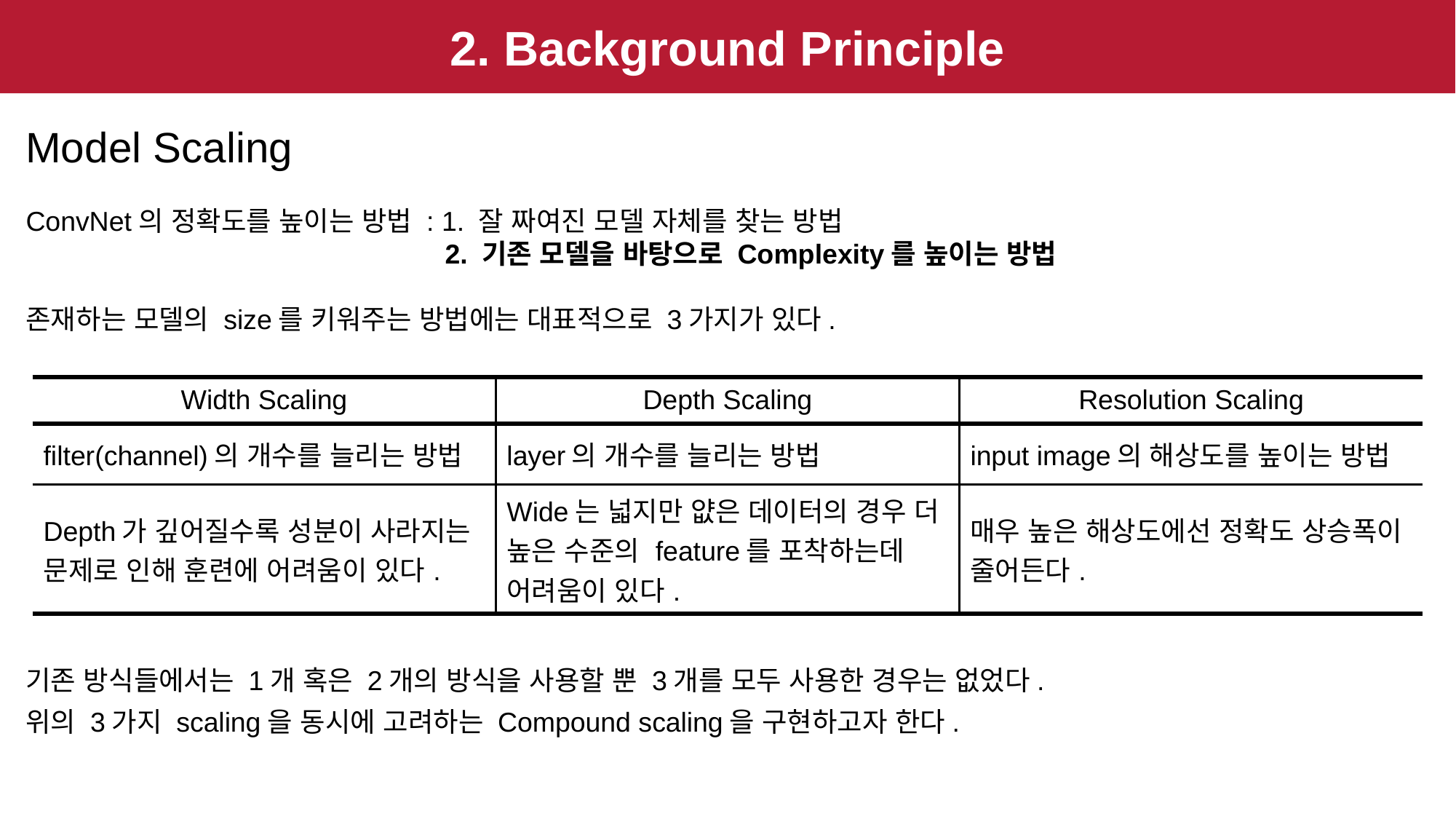

# 2. Background Principle
Model Scaling

ConvNet의 정확도를 높이는 방법 : 1. 잘 짜여진 모델 자체를 찾는 방법
			            2. 기존 모델을 바탕으로 Complexity를 높이는 방법

존재하는 모델의 size를 키워주는 방법에는 대표적으로 3가지가 있다.
| Width Scaling | Depth Scaling | Resolution Scaling |
| --- | --- | --- |
| filter(channel)의 개수를 늘리는 방법 | layer의 개수를 늘리는 방법 | input image의 해상도를 높이는 방법 |
| Depth가 깊어질수록 성분이 사라지는 문제로 인해 훈련에 어려움이 있다. | Wide는 넓지만 얎은 데이터의 경우 더 높은 수준의 feature를 포착하는데 어려움이 있다. | 매우 높은 해상도에선 정확도 상승폭이 줄어든다. |
기존 방식들에서는 1개 혹은 2개의 방식을 사용할 뿐 3개를 모두 사용한 경우는 없었다.

위의 3가지 scaling을 동시에 고려하는 Compound scaling을 구현하고자 한다.